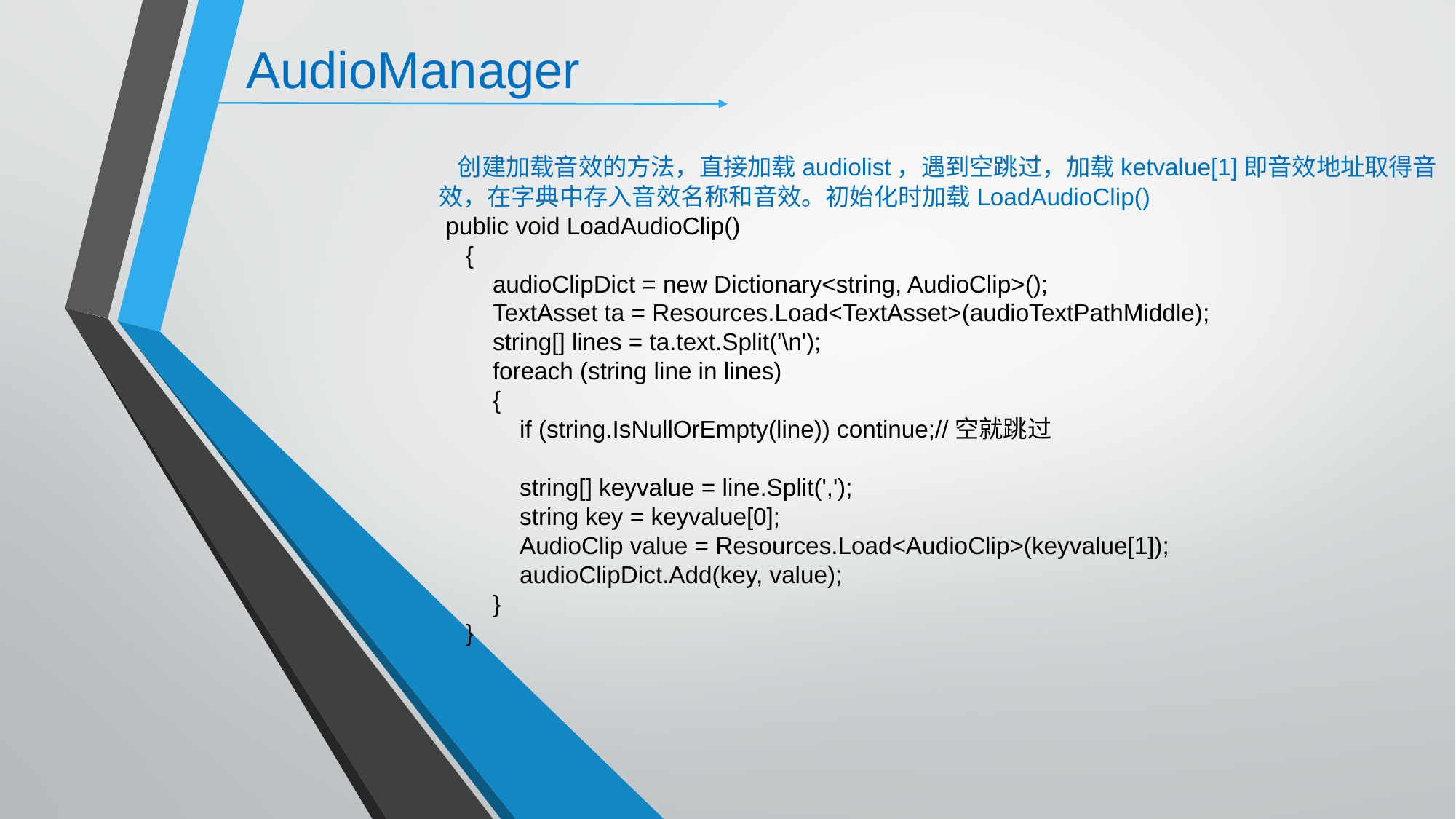

# AudioManager
  创建加载音效的方法，直接加载audiolist，遇到空跳过，加载ketvalue[1]即音效地址取得音效，在字典中存入音效名称和音效。初始化时加载LoadAudioClip()
 public void LoadAudioClip()
    {
        audioClipDict = new Dictionary<string, AudioClip>();
        TextAsset ta = Resources.Load<TextAsset>(audioTextPathMiddle);
        string[] lines = ta.text.Split('\n');
        foreach (string line in lines)
        {
            if (string.IsNullOrEmpty(line)) continue;//空就跳过

            string[] keyvalue = line.Split(',');
            string key = keyvalue[0];
            AudioClip value = Resources.Load<AudioClip>(keyvalue[1]);
            audioClipDict.Add(key, value);
        }
    }